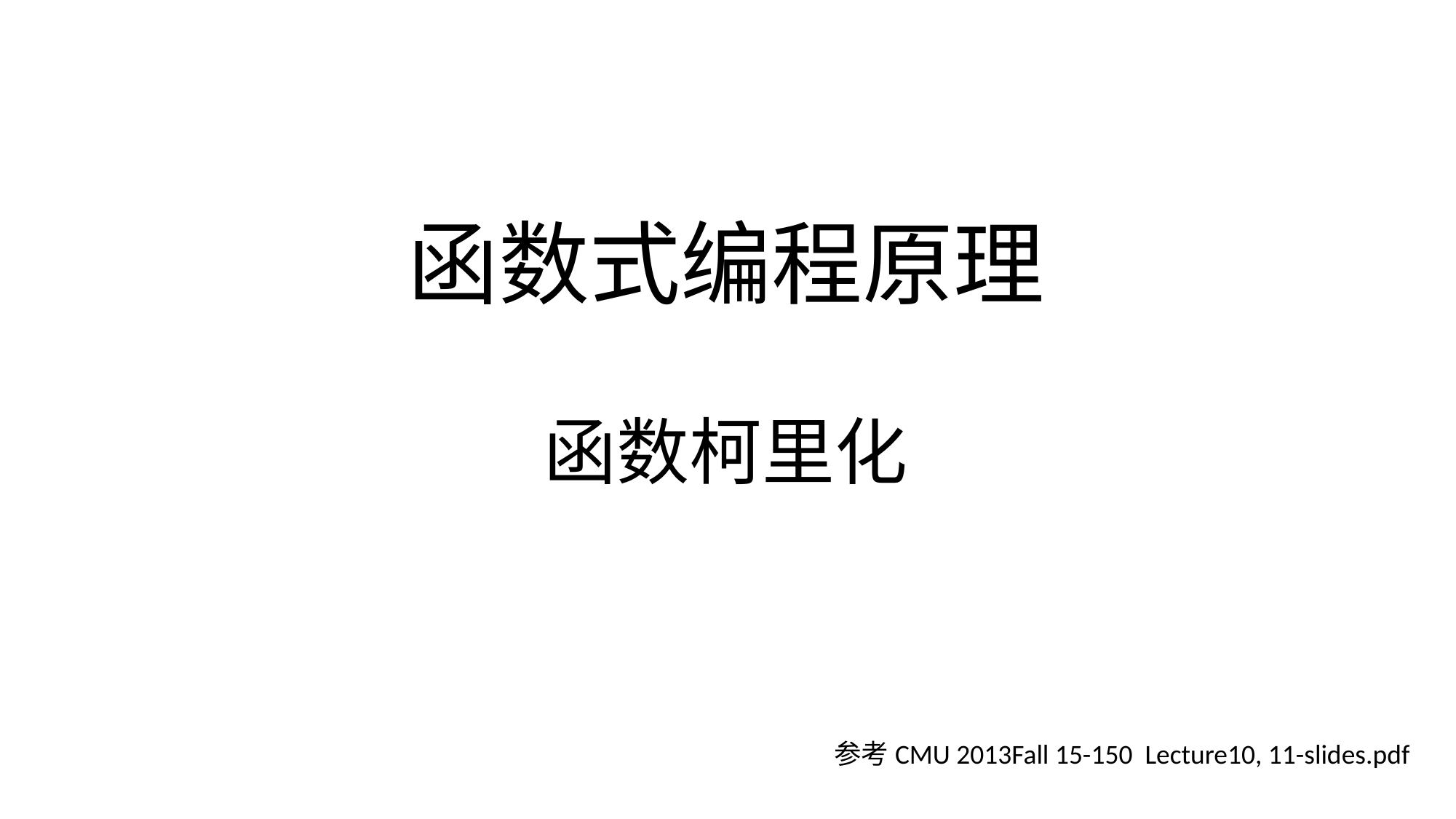

# 函数式编程原理 函数柯里化
参考CMU 2013Fall 15-150  Lecture10, 11-slides.pdf